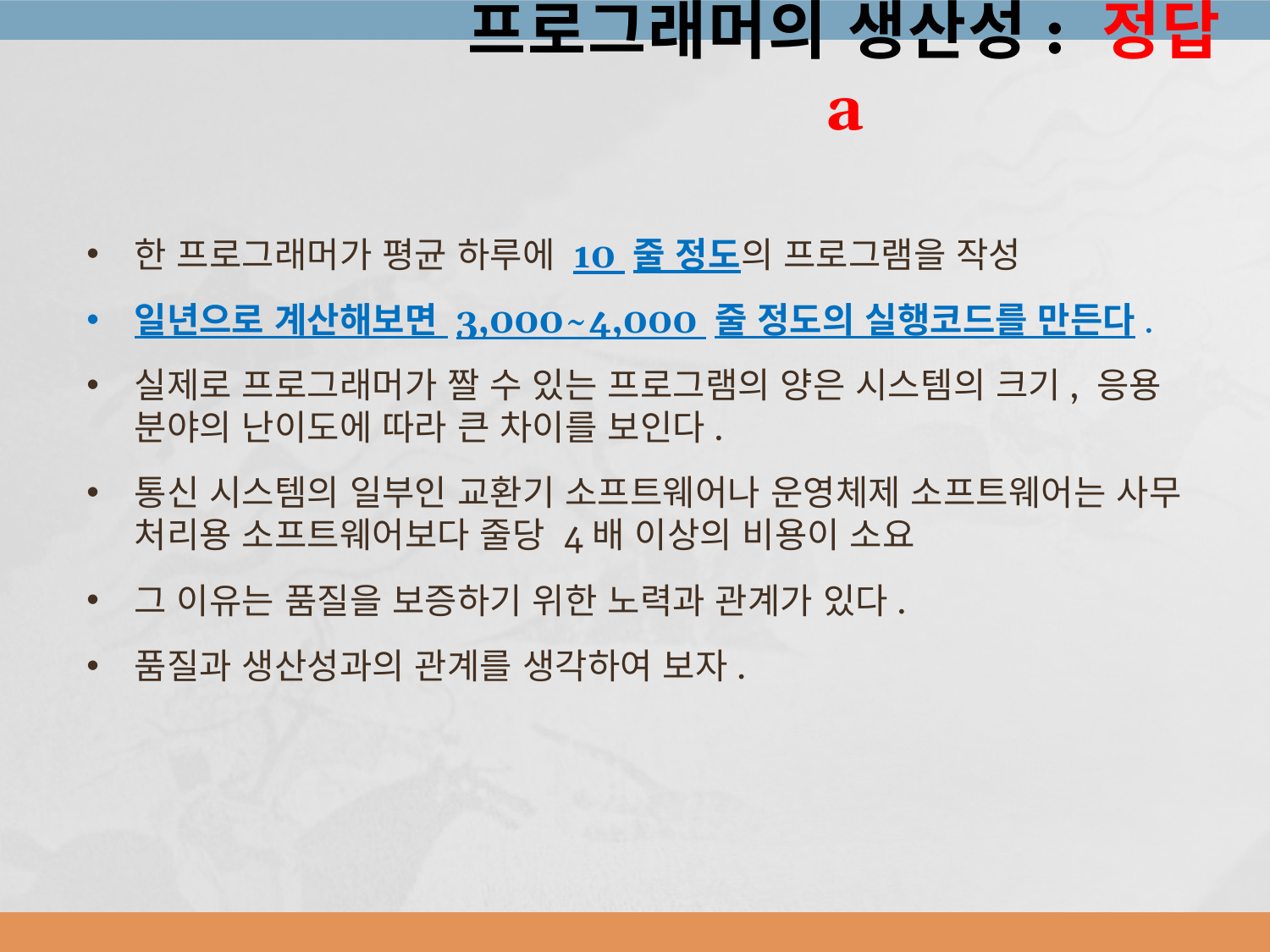

프로그래머의 생산성: 정답 a
한 프로그래머가 평균 하루에 10 줄 정도의 프로그램을 작성
일년으로 계산해보면 3,000~4,000 줄 정도의 실행코드를 만든다.
실제로 프로그래머가 짤 수 있는 프로그램의 양은 시스템의 크기, 응용 분야의 난이도에 따라 큰 차이를 보인다.
통신 시스템의 일부인 교환기 소프트웨어나 운영체제 소프트웨어는 사무 처리용 소프트웨어보다 줄당 4배 이상의 비용이 소요
그 이유는 품질을 보증하기 위한 노력과 관계가 있다.
품질과 생산성과의 관계를 생각하여 보자.